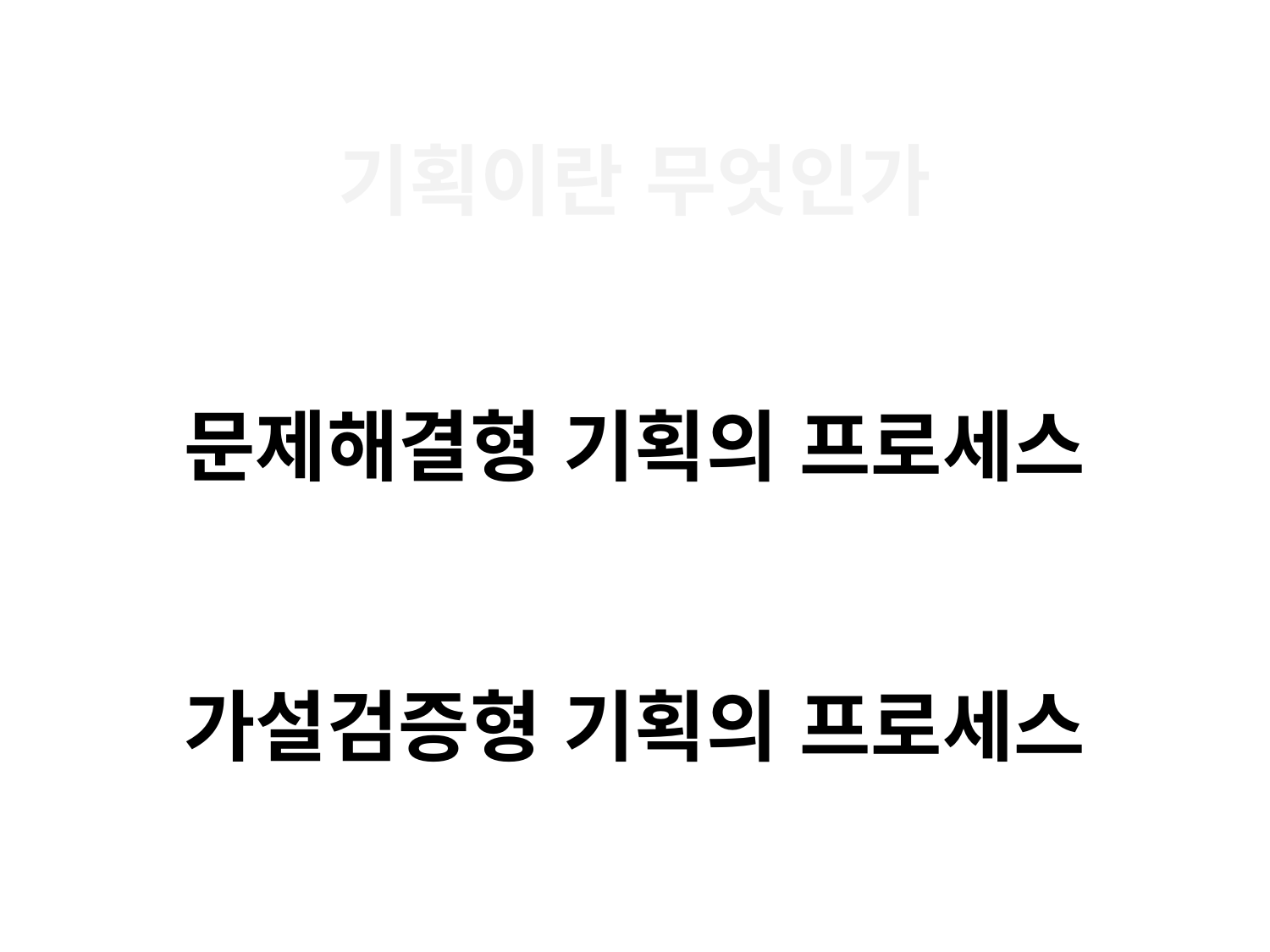

# 기획이란 무엇인가
문제해결형 기획의 프로세스
가설검증형 기획의 프로세스